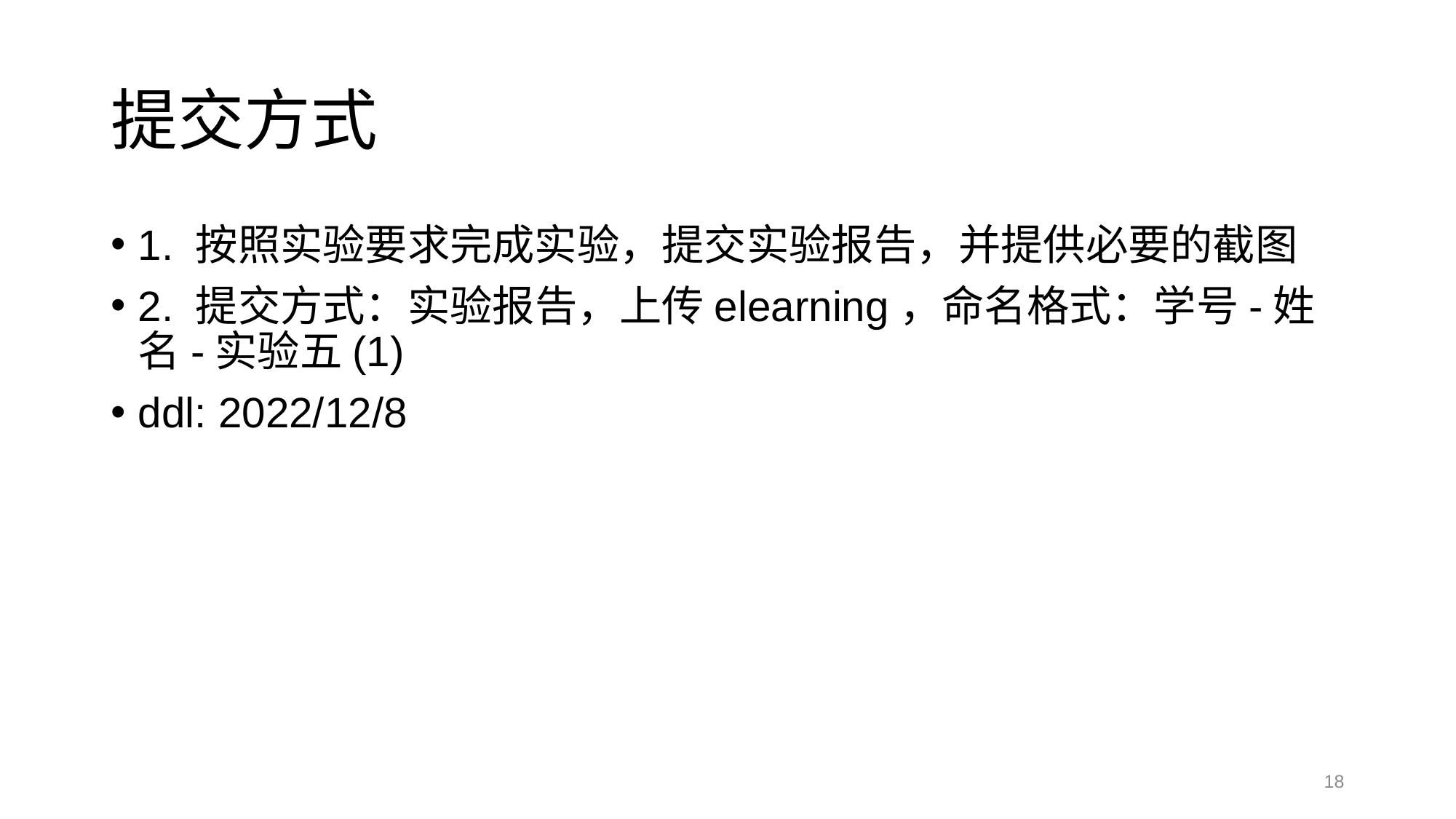

# 提交方式
1. 按照实验要求完成实验，提交实验报告，并提供必要的截图
2. 提交方式：实验报告，上传elearning，命名格式：学号-姓名-实验五(1)
ddl: 2022/12/8
18